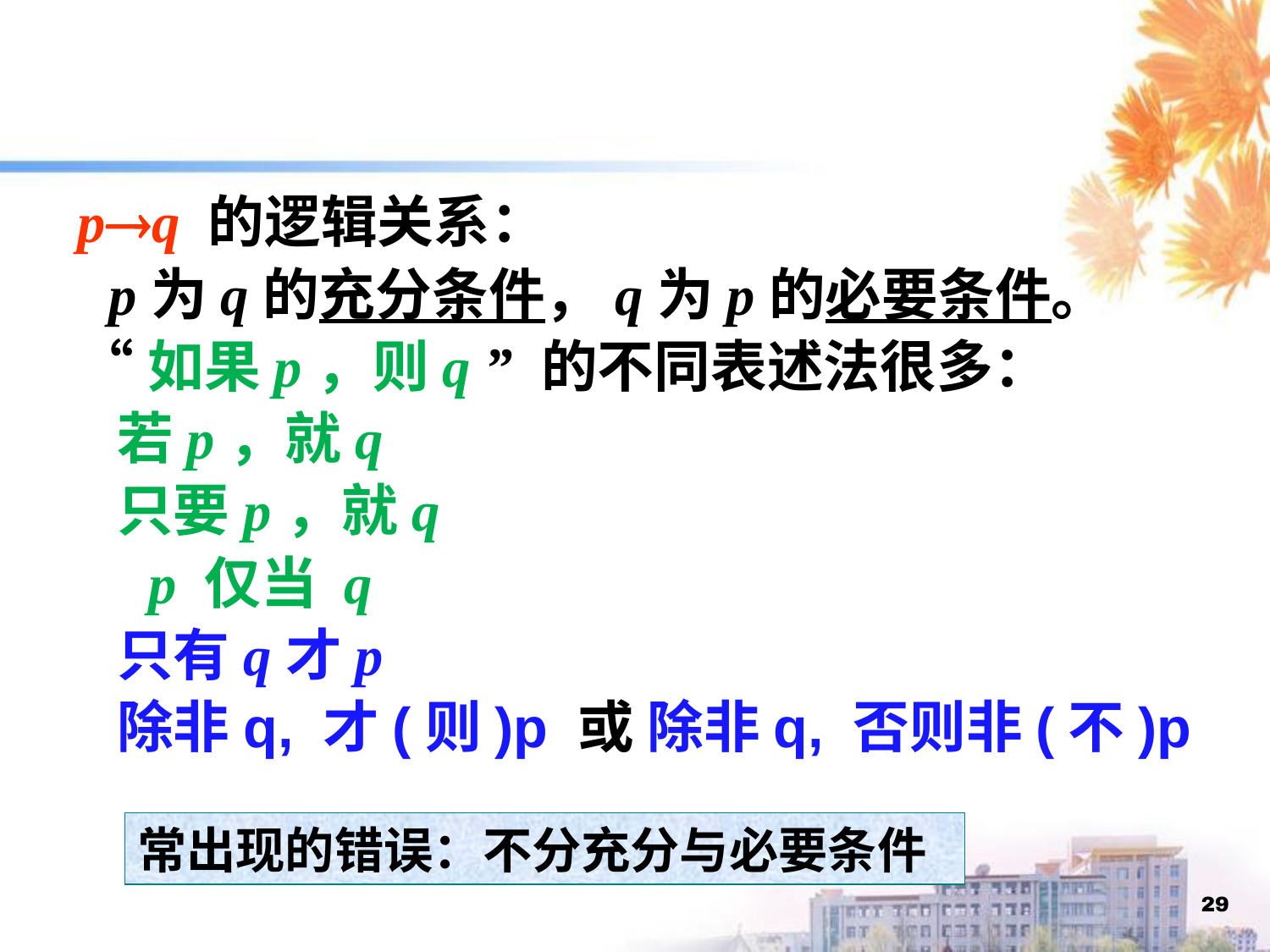

p→q 的逻辑关系：
  p为q的充分条件，q为p的必要条件。
“如果p，则q ” 的不同表述法很多：
  若p，就q
  只要p，就q
     p 仅当 q
  只有q才p
  除非q, 才(则)p 或 除非q, 否则非(不)p

常出现的错误：不分充分与必要条件
29